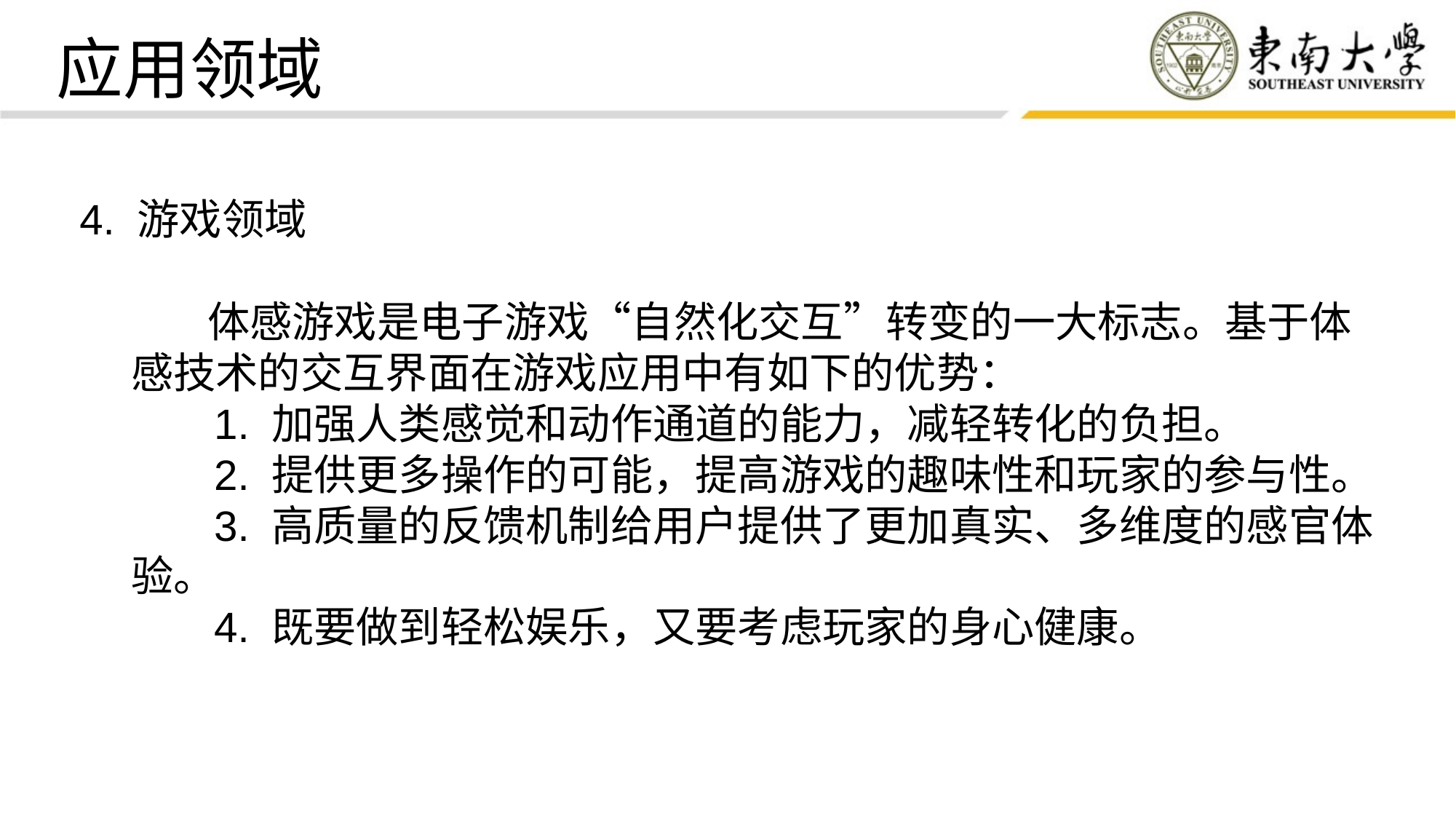

应用领域
4. 游戏领域
       体感游戏是电子游戏“自然化交互”转变的一大标志。基于体感技术的交互界面在游戏应用中有如下的优势：
       1. 加强人类感觉和动作通道的能力，减轻转化的负担。
       2. 提供更多操作的可能，提高游戏的趣味性和玩家的参与性。
       3. 高质量的反馈机制给用户提供了更加真实、多维度的感官体验。
       4. 既要做到轻松娱乐，又要考虑玩家的身心健康。